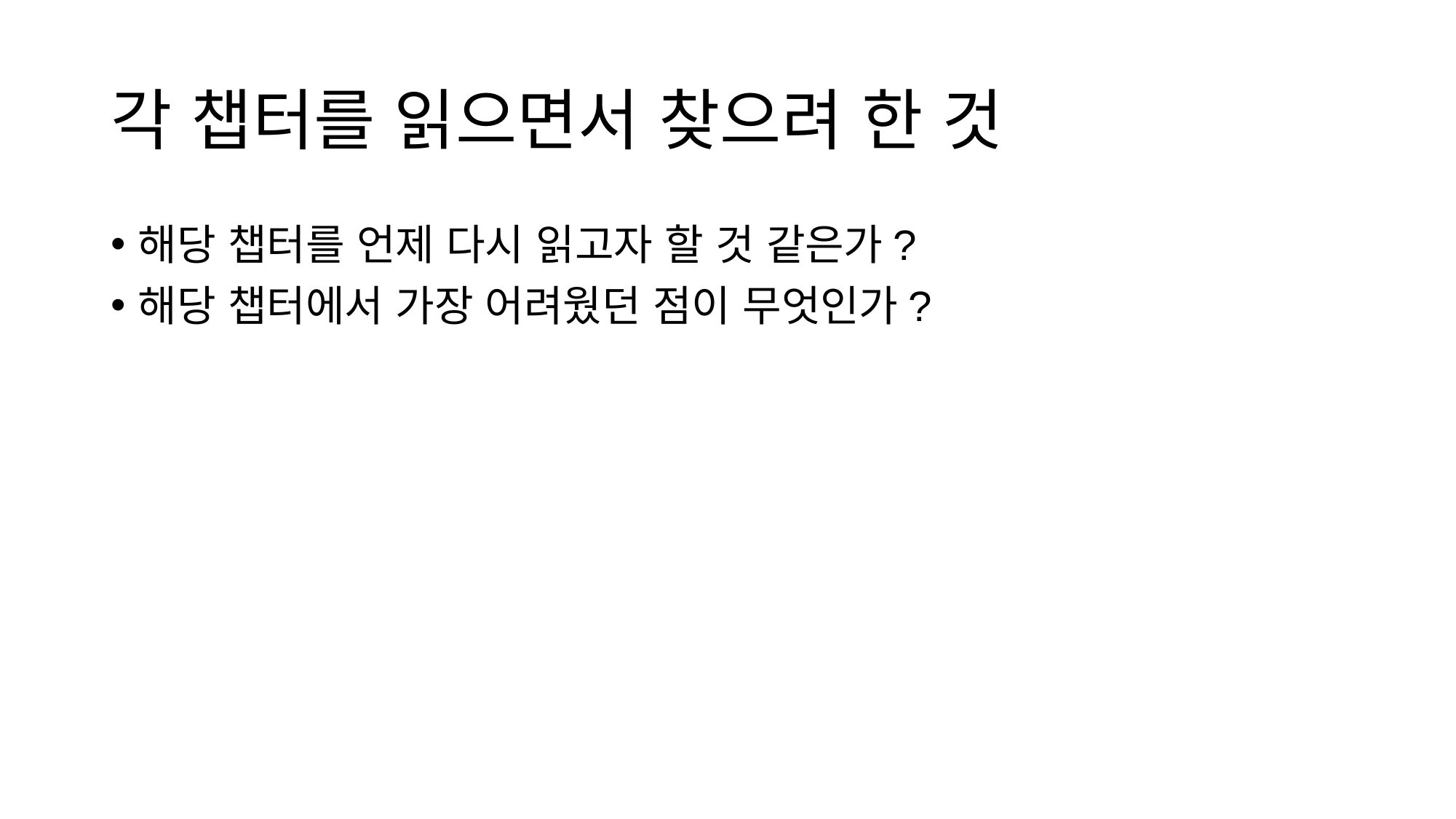

# 각 챕터를 읽으면서 찾으려 한 것
해당 챕터를 언제 다시 읽고자 할 것 같은가?
해당 챕터에서 가장 어려웠던 점이 무엇인가?